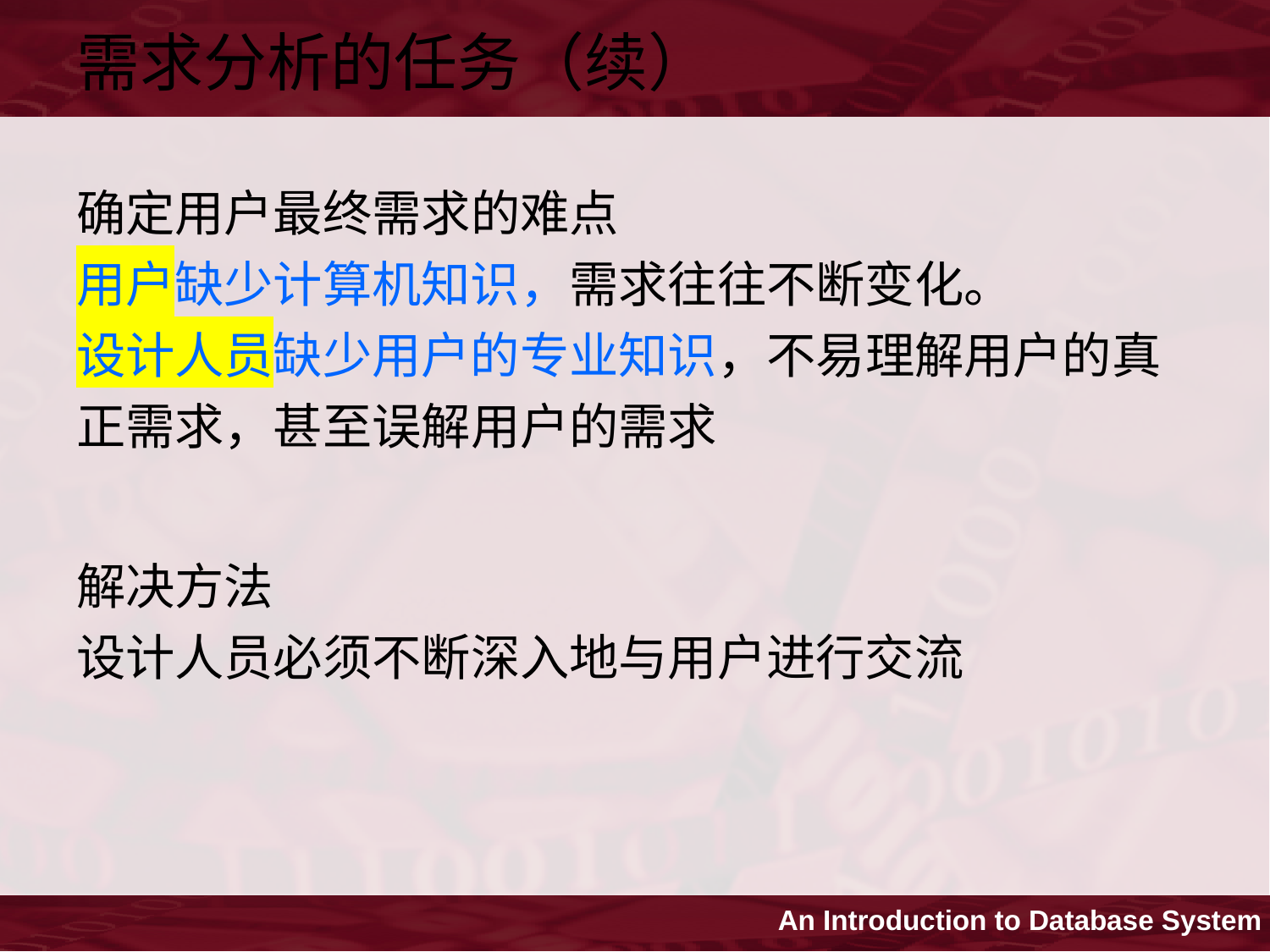

需求分析的任务（续）
确定用户最终需求的难点
用户缺少计算机知识，需求往往不断变化。
设计人员缺少用户的专业知识，不易理解用户的真正需求，甚至误解用户的需求

解决方法
设计人员必须不断深入地与用户进行交流